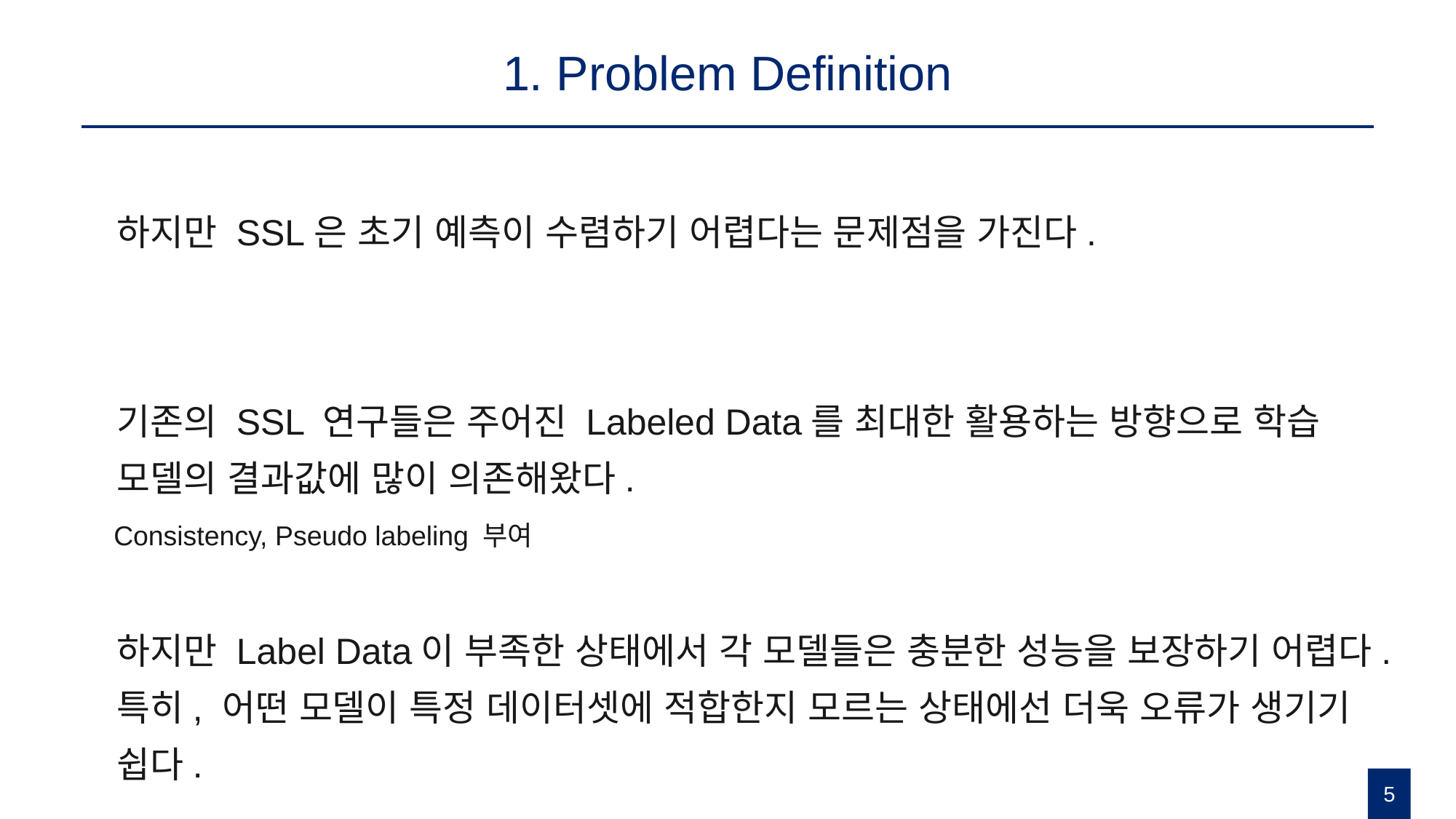

# 1. Problem Definition
하지만 SSL은 초기 예측이 수렴하기 어렵다는 문제점을 가진다.
기존의 SSL 연구들은 주어진 Labeled Data를 최대한 활용하는 방향으로 학습 모델의 결과값에 많이 의존해왔다.
Consistency, Pseudo labeling 부여
하지만 Label Data이 부족한 상태에서 각 모델들은 충분한 성능을 보장하기 어렵다.
특히, 어떤 모델이 특정 데이터셋에 적합한지 모르는 상태에선 더욱 오류가 생기기 쉽다.